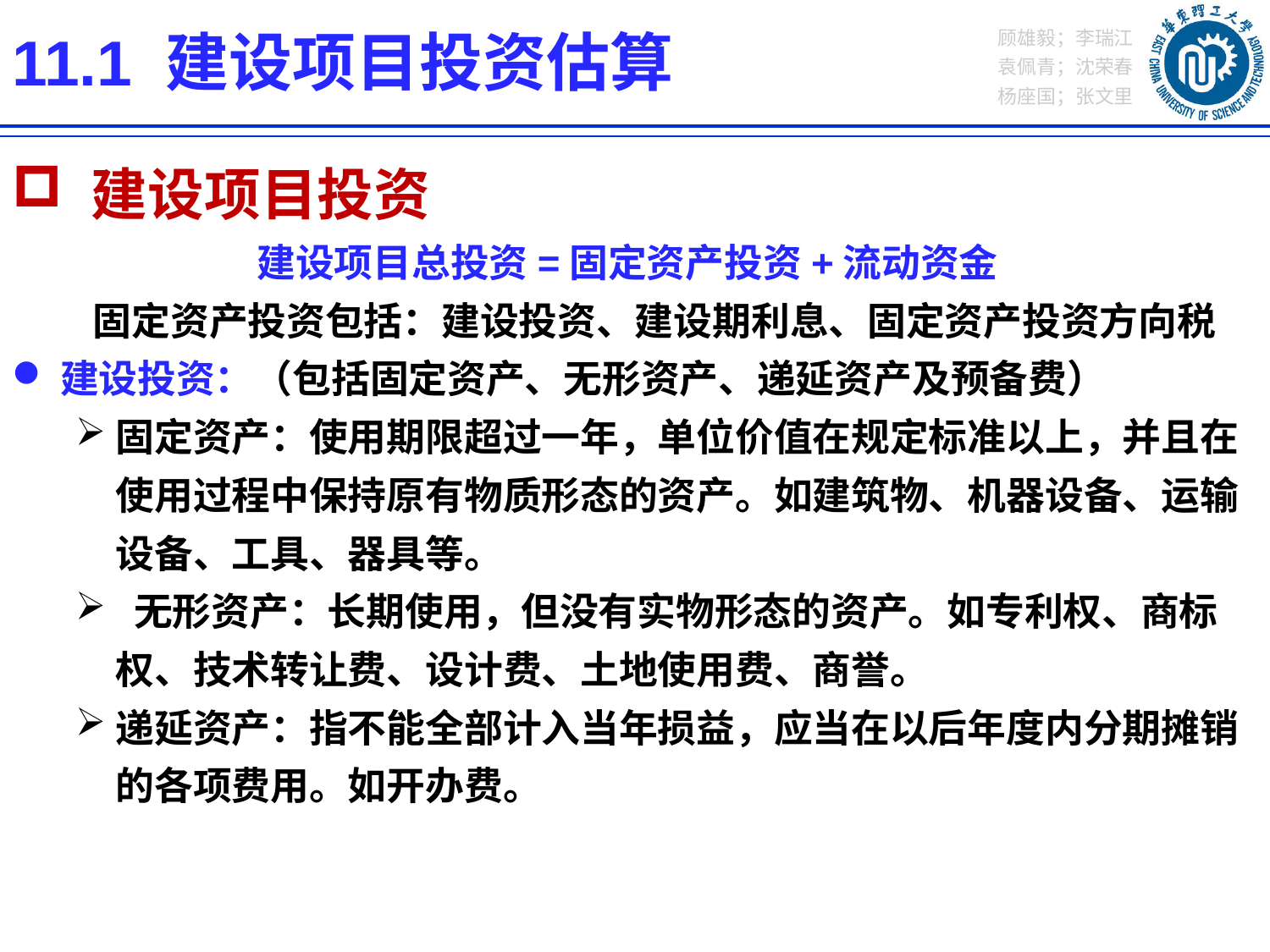

11.1 建设项目投资估算
 建设项目投资
建设项目总投资=固定资产投资+流动资金
        固定资产投资包括：建设投资、建设期利息、固定资产投资方向税
建设投资：（包括固定资产、无形资产、递延资产及预备费）
固定资产：使用期限超过一年，单位价值在规定标准以上，并且在使用过程中保持原有物质形态的资产。如建筑物、机器设备、运输设备、工具、器具等。
 无形资产：长期使用，但没有实物形态的资产。如专利权、商标权、技术转让费、设计费、土地使用费、商誉。
递延资产：指不能全部计入当年损益，应当在以后年度内分期摊销的各项费用。如开办费。